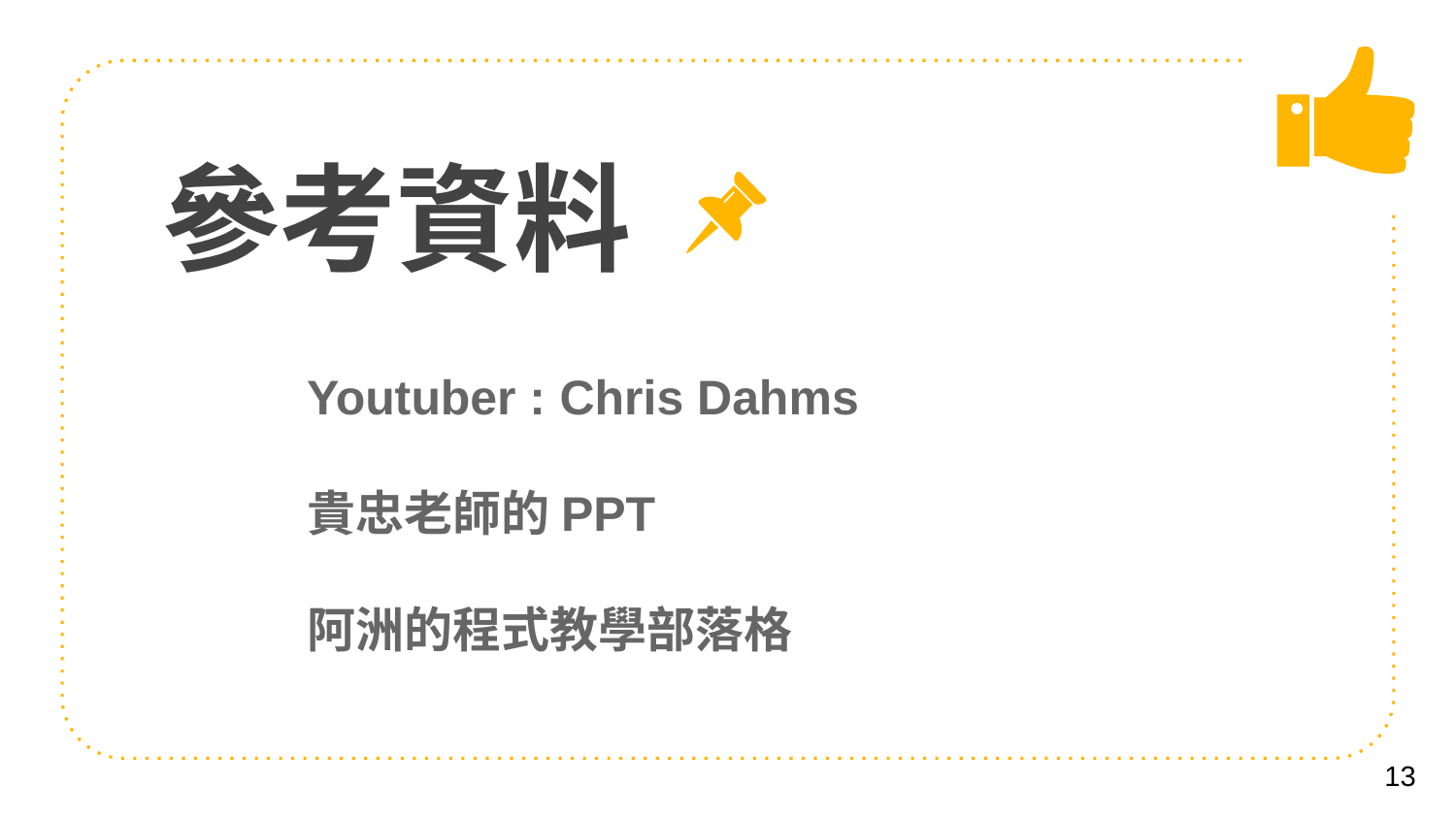

# 參考資料

Youtuber : Chris Dahms

貴忠老師的PPT

阿洲的程式教學部落格

13